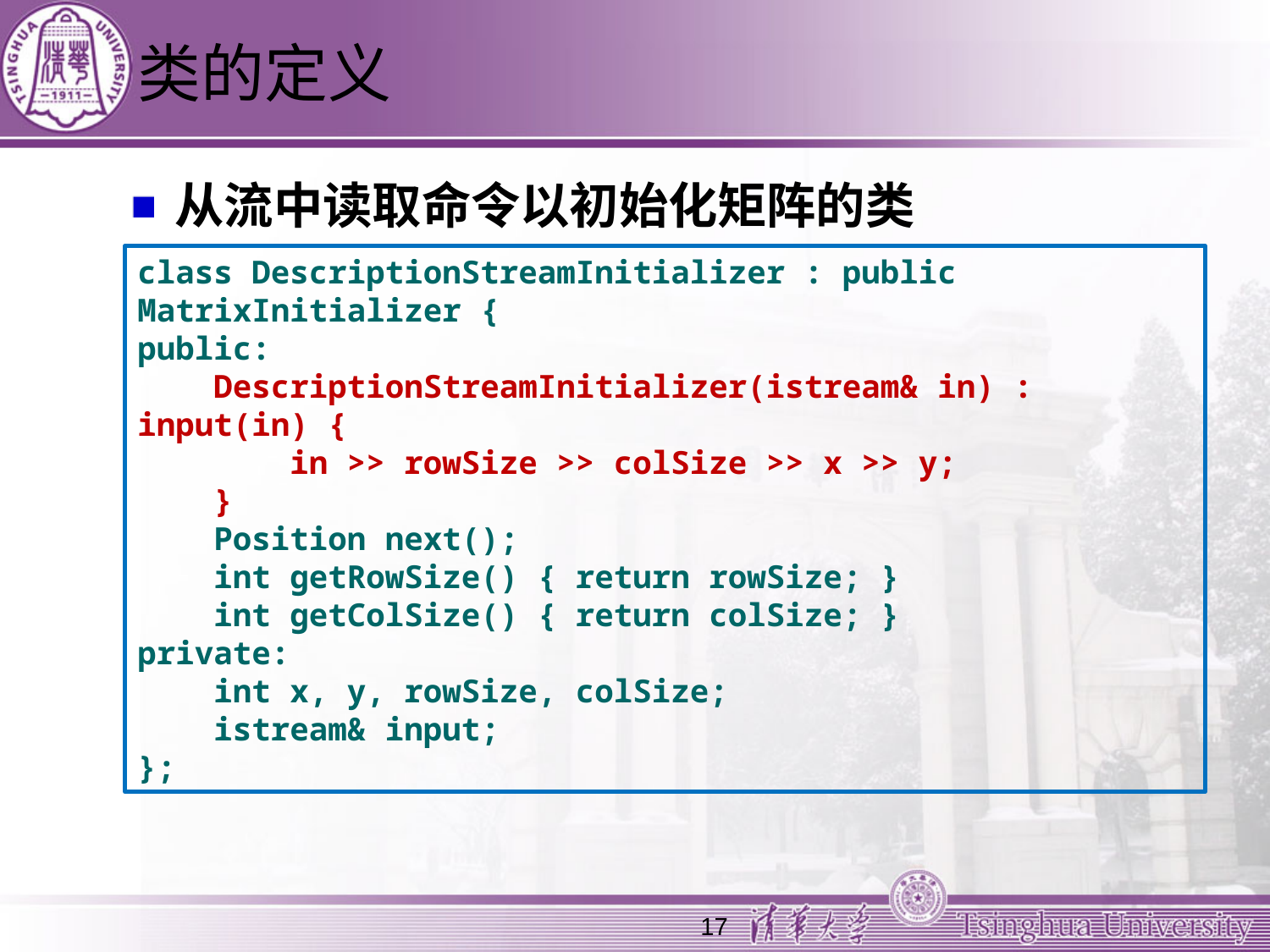

# 类的定义
从流中读取命令以初始化矩阵的类
class DescriptionStreamInitializer : public MatrixInitializer {
public:
    DescriptionStreamInitializer(istream& in) : input(in) {
        in >> rowSize >> colSize >> x >> y;
    }
    Position next();
    int getRowSize() { return rowSize; }
    int getColSize() { return colSize; }
private:
    int x, y, rowSize, colSize;
    istream& input;
};
17